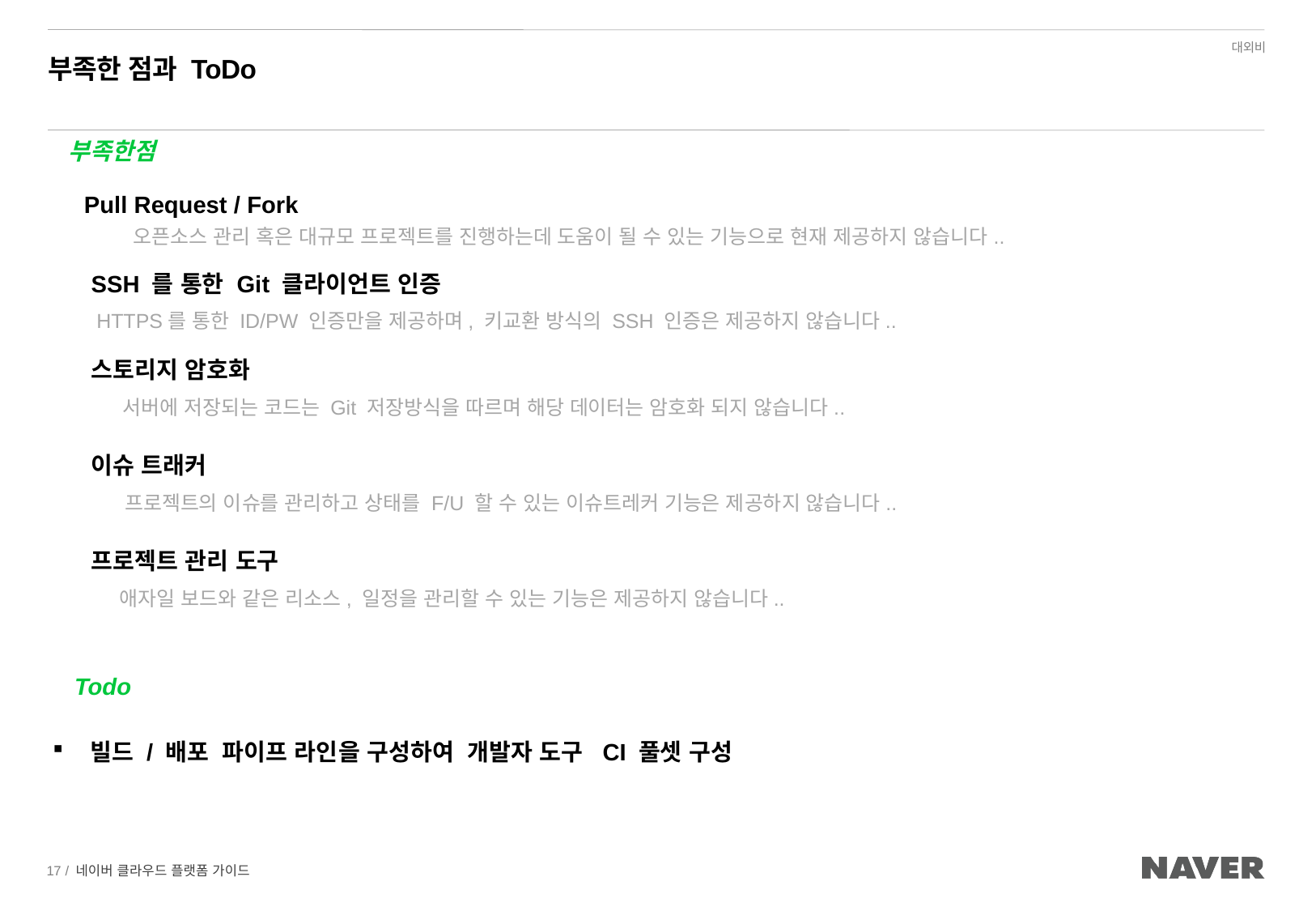

# 부족한 점과 ToDo
부족한점
Pull Request / Fork
오픈소스 관리 혹은 대규모 프로젝트를 진행하는데 도움이 될 수 있는 기능으로 현재 제공하지 않습니다..
SSH 를 통한 Git 클라이언트 인증
HTTPS를 통한 ID/PW 인증만을 제공하며, 키교환 방식의 SSH 인증은 제공하지 않습니다..
스토리지 암호화
서버에 저장되는 코드는 Git 저장방식을 따르며 해당 데이터는 암호화 되지 않습니다..
이슈 트래커
프로젝트의 이슈를 관리하고 상태를 F/U 할 수 있는 이슈트레커 기능은 제공하지 않습니다..
프로젝트 관리 도구
애자일 보드와 같은 리소스, 일정을 관리할 수 있는 기능은 제공하지 않습니다..
Todo
빌드 / 배포  파이프 라인을 구성하여  개발자 도구  CI 풀셋 구성